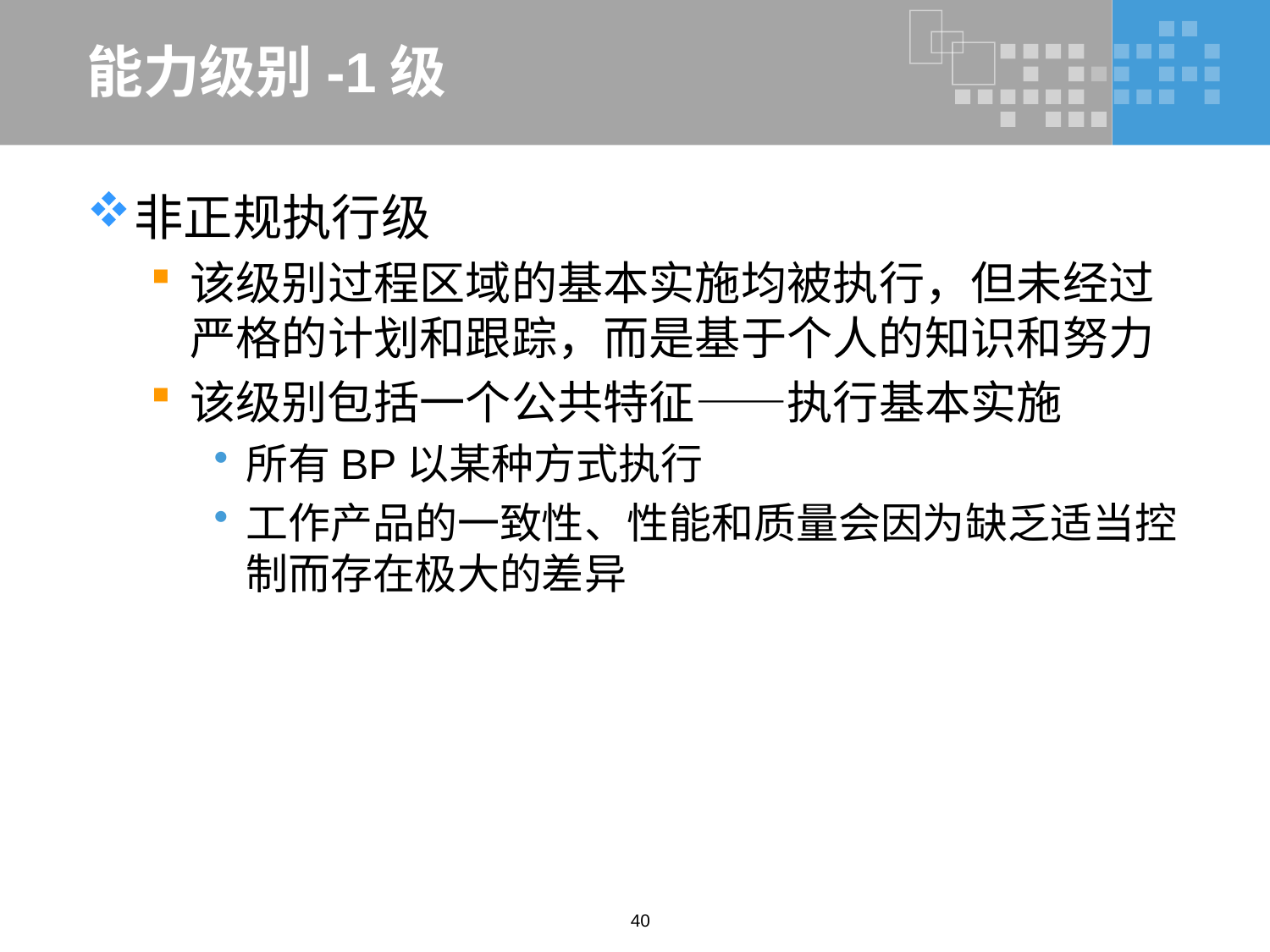

# 能力级别-1级
非正规执行级
该级别过程区域的基本实施均被执行，但未经过严格的计划和跟踪，而是基于个人的知识和努力
该级别包括一个公共特征——执行基本实施
所有BP以某种方式执行
工作产品的一致性、性能和质量会因为缺乏适当控制而存在极大的差异
40